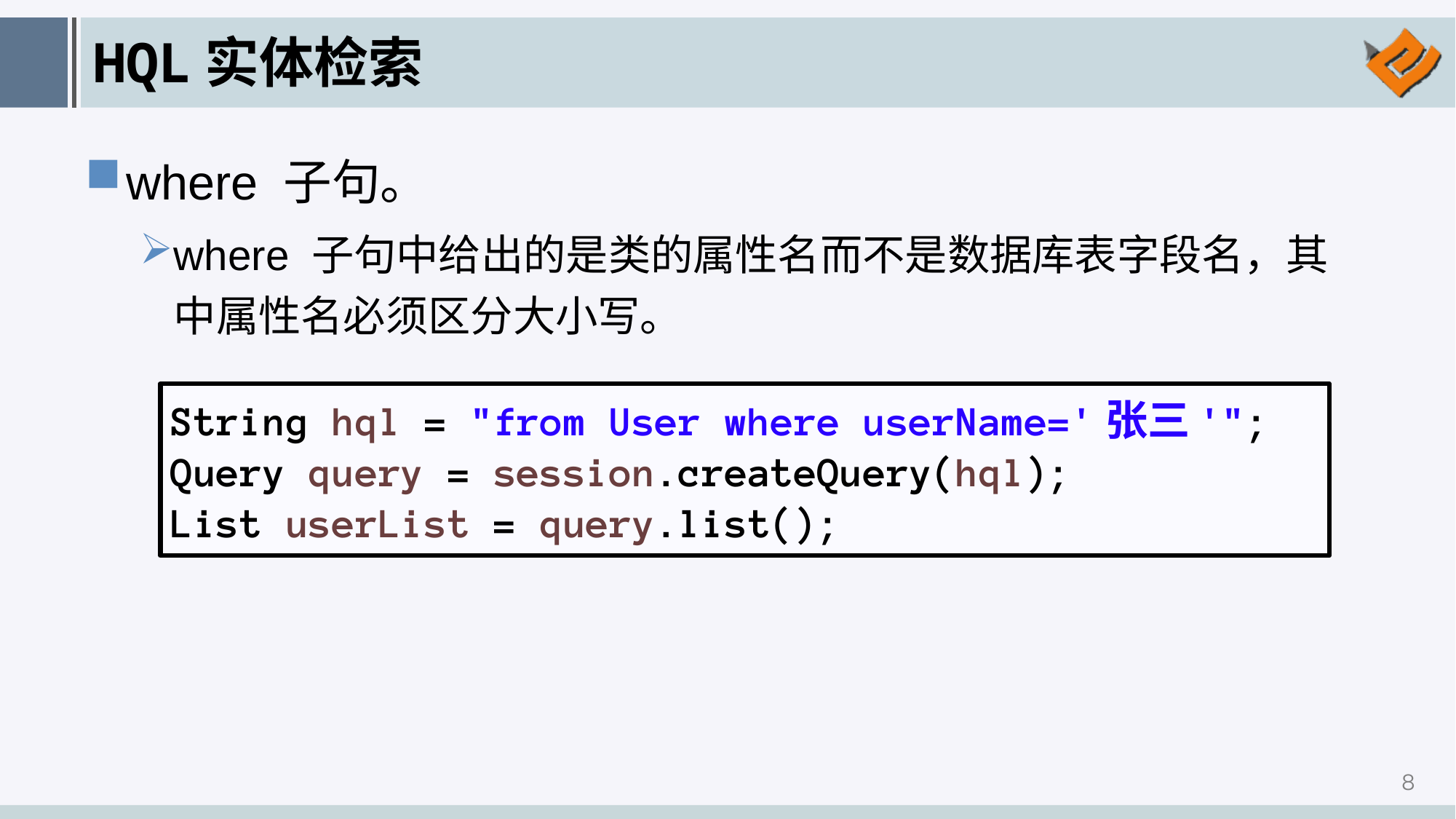

# HQL实体检索
where 子句。
where 子句中给出的是类的属性名而不是数据库表字段名，其中属性名必须区分大小写。
String hql = "from User where userName='张三'";
Query query = session.createQuery(hql);
List userList = query.list();